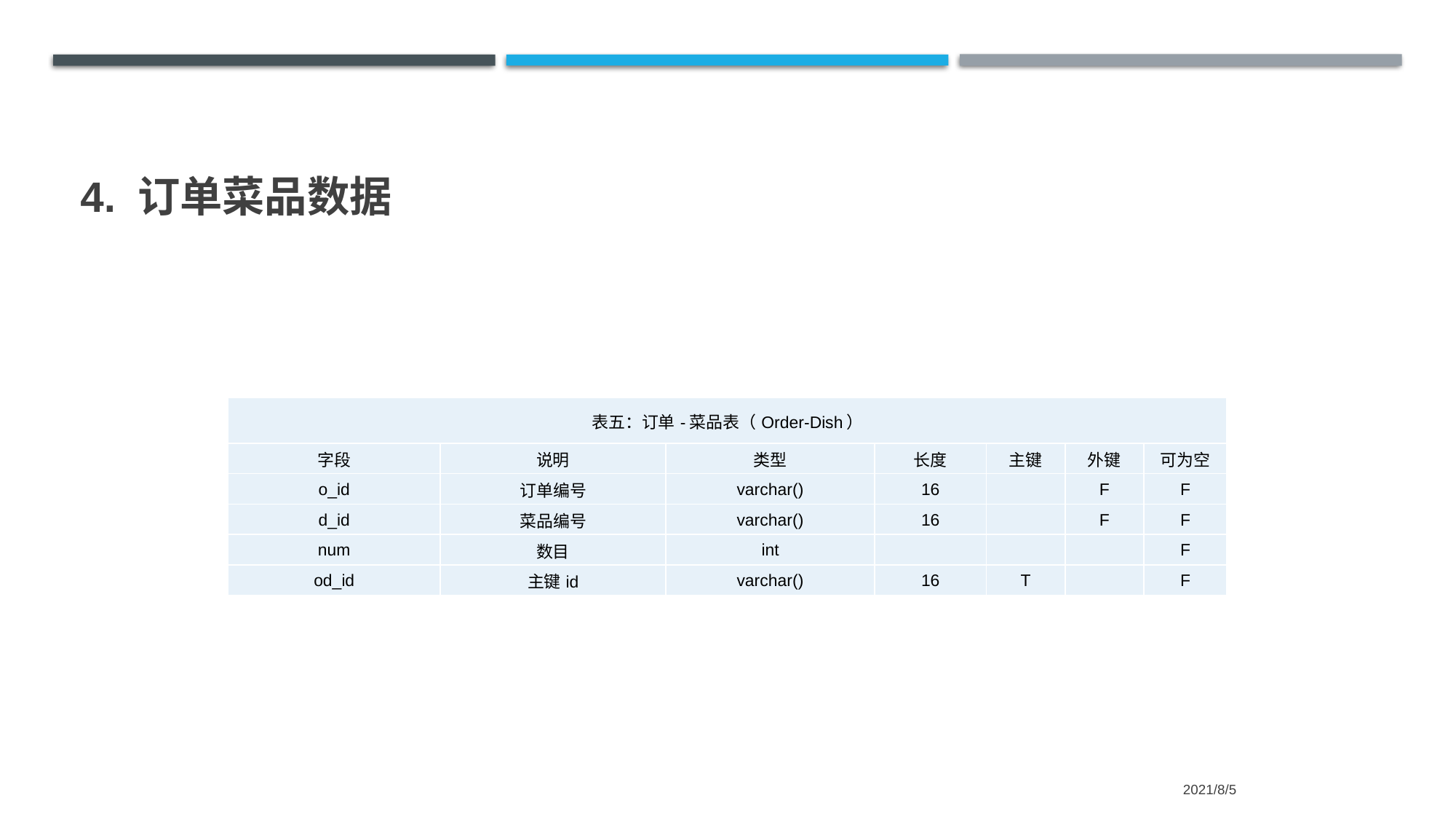

# 4. 订单菜品数据
| 表五：订单-菜品表（Order-Dish） |  |  |  |  |  |  |
| --- | --- | --- | --- | --- | --- | --- |
| 字段 | 说明 | 类型 | 长度 | 主键 | 外键 | 可为空 |
| o\_id | 订单编号 | varchar() | 16 |  | F | F |
| d\_id | 菜品编号 | varchar() | 16 |  | F | F |
| num | 数目 | int |  |  |  | F |
| od\_id | 主键id | varchar() | 16 | T |  | F |
2021/8/5